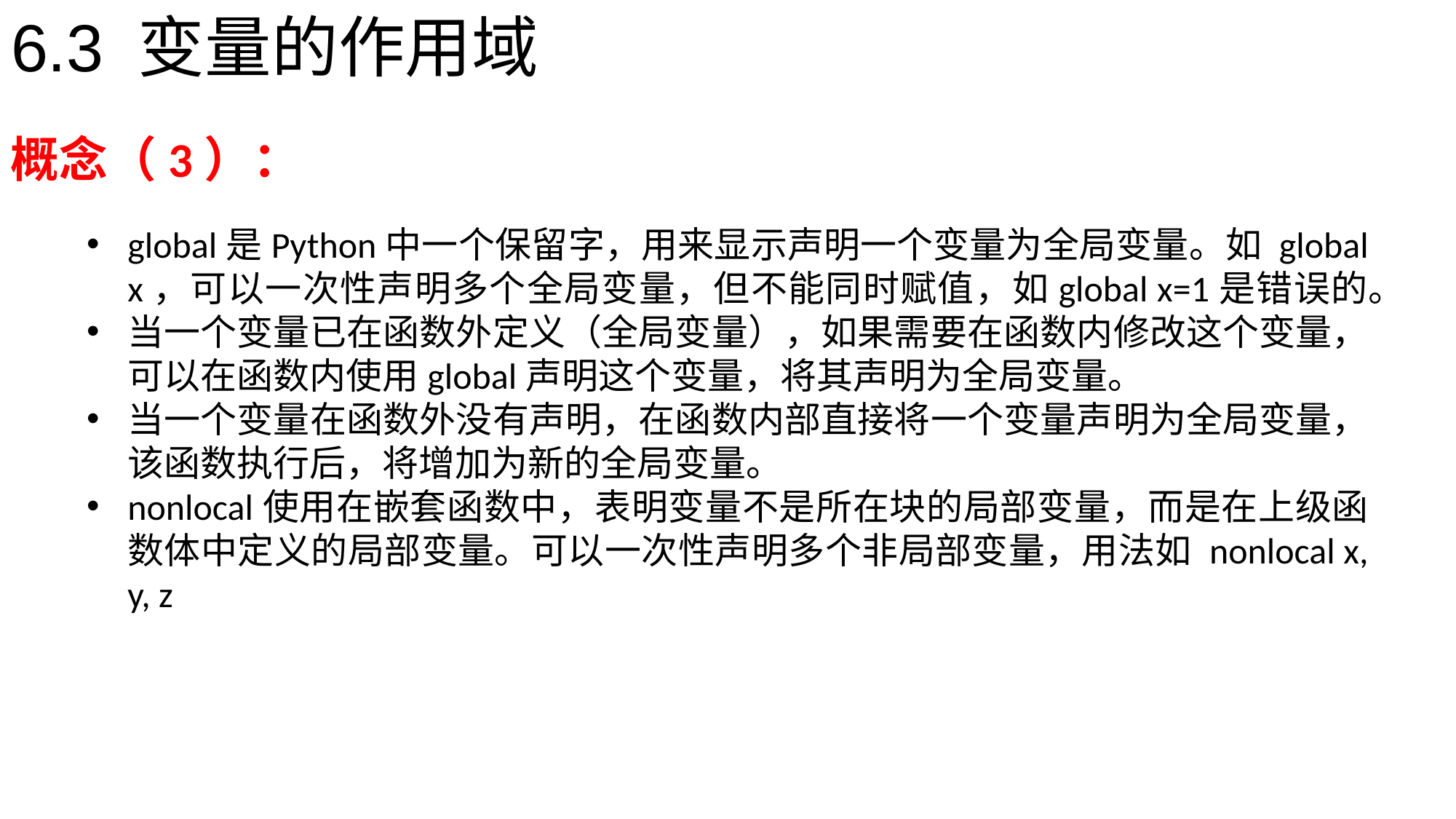

# 6.3 变量的作用域
概念（3）：
global是Python中一个保留字，用来显示声明一个变量为全局变量。如 global x，可以一次性声明多个全局变量，但不能同时赋值，如global x=1是错误的。
当一个变量已在函数外定义（全局变量），如果需要在函数内修改这个变量，可以在函数内使用global声明这个变量，将其声明为全局变量。
当一个变量在函数外没有声明，在函数内部直接将一个变量声明为全局变量，该函数执行后，将增加为新的全局变量。
nonlocal使用在嵌套函数中，表明变量不是所在块的局部变量，而是在上级函数体中定义的局部变量。可以一次性声明多个非局部变量，用法如 nonlocal x, y, z